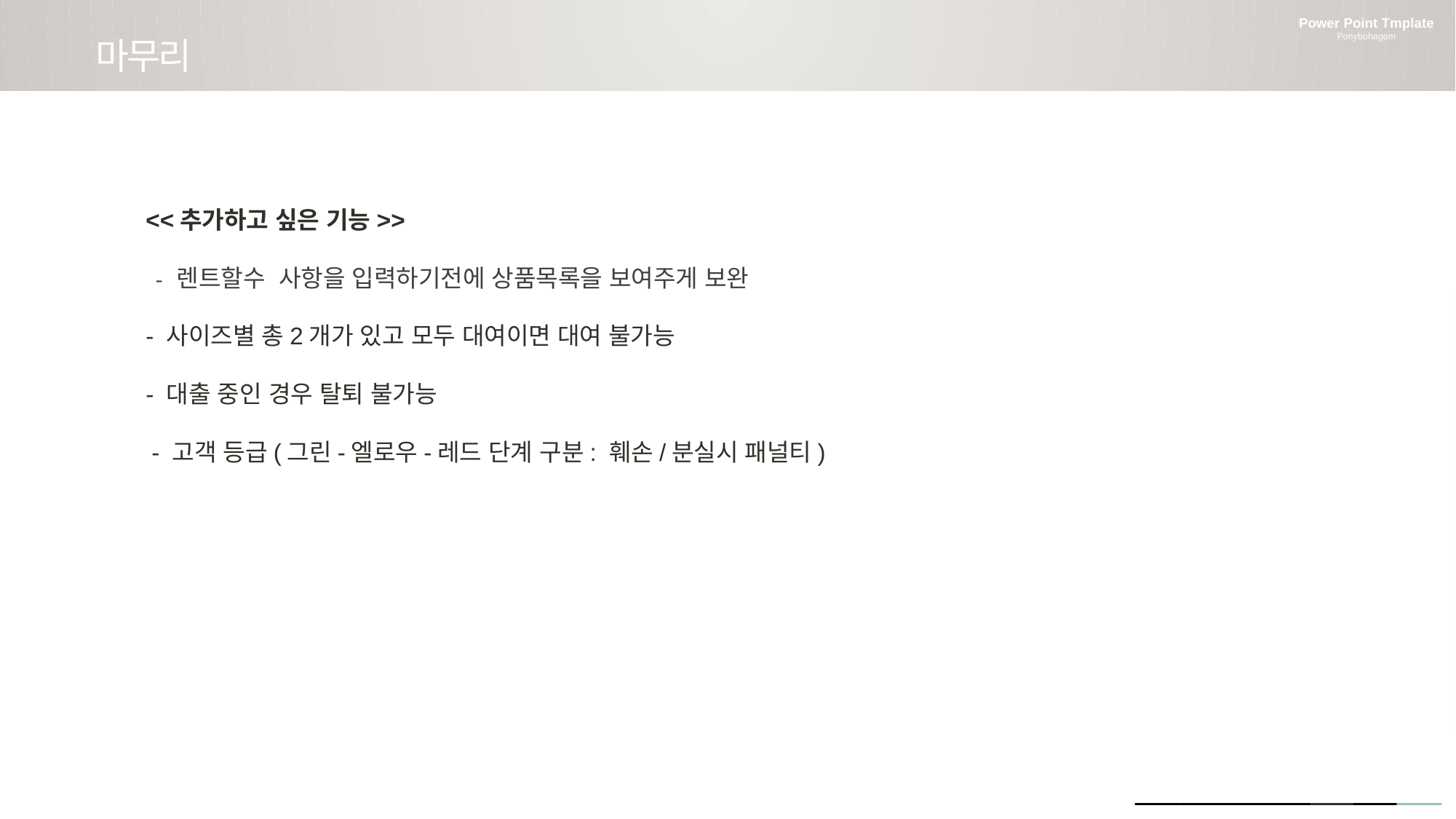

Power Point Tmplate
Ponybuhagom
마무리

   <<추가하고 싶은 기능>>

    - 렌트할수  사항을 입력하기전에 상품목록을 보여주게 보완

   - 사이즈별 총2개가 있고 모두 대여이면 대여 불가능

   - 대출 중인 경우 탈퇴 불가능
   - 고객 등급(그린-엘로우-레드 단계 구분: 훼손/분실시 패널티)